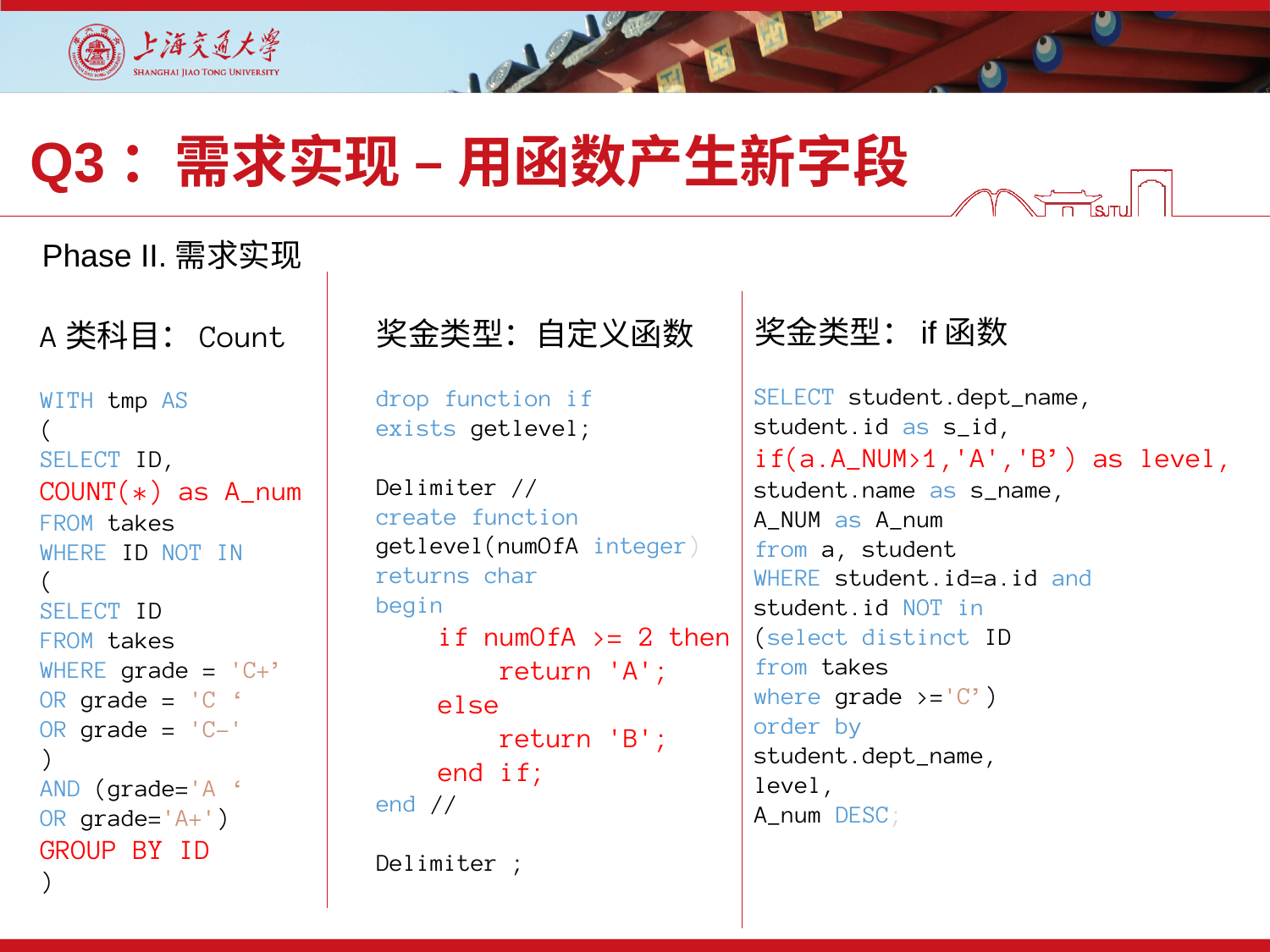

Q3：需求实现 – 用函数产生新字段
Phase II.需求实现
A类科目：Count

WITH tmp AS
(
SELECT ID,
COUNT(*) as A_num
FROM takes
WHERE ID NOT IN
(
SELECT ID
FROM takes
WHERE grade = 'C+’
OR grade = 'C ‘
OR grade = 'C-'
)
AND (grade='A ‘
OR grade='A+')
GROUP BY ID
)
奖金类型：if函数
SELECT student.dept_name,
student.id as s_id,
if(a.A_NUM>1,'A','B’) as level,
student.name as s_name,
A_NUM as A_num
from a, student
WHERE student.id=a.id and
student.id NOT in
(select distinct ID
from takes
where grade >='C’)
order by
student.dept_name,
level,
A_num DESC;

奖金类型：自定义函数

drop function if
exists getlevel;

Delimiter //
create function
getlevel(numOfA integer)
returns char
begin
    if numOfA >= 2 then
        return 'A';
    else
        return 'B';
    end if;
end //

Delimiter ;